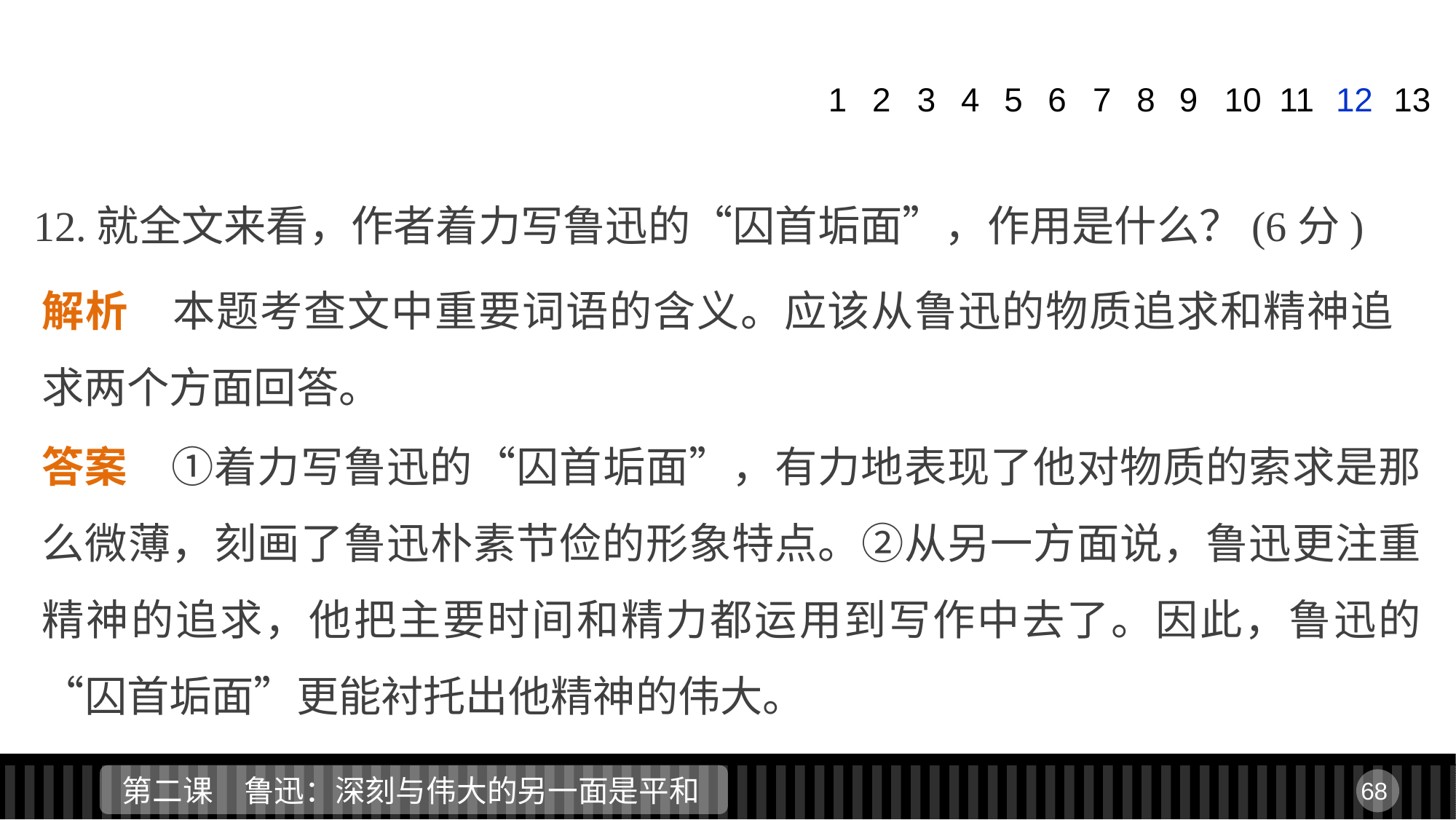

1
2
3
4
5
6
7
8
9
11
12
13
10
12.就全文来看，作者着力写鲁迅的“囚首垢面”，作用是什么？(6分)
解析　本题考查文中重要词语的含义。应该从鲁迅的物质追求和精神追求两个方面回答。
答案　①着力写鲁迅的“囚首垢面”，有力地表现了他对物质的索求是那么微薄，刻画了鲁迅朴素节俭的形象特点。②从另一方面说，鲁迅更注重精神的追求，他把主要时间和精力都运用到写作中去了。因此，鲁迅的“囚首垢面”更能衬托出他精神的伟大。